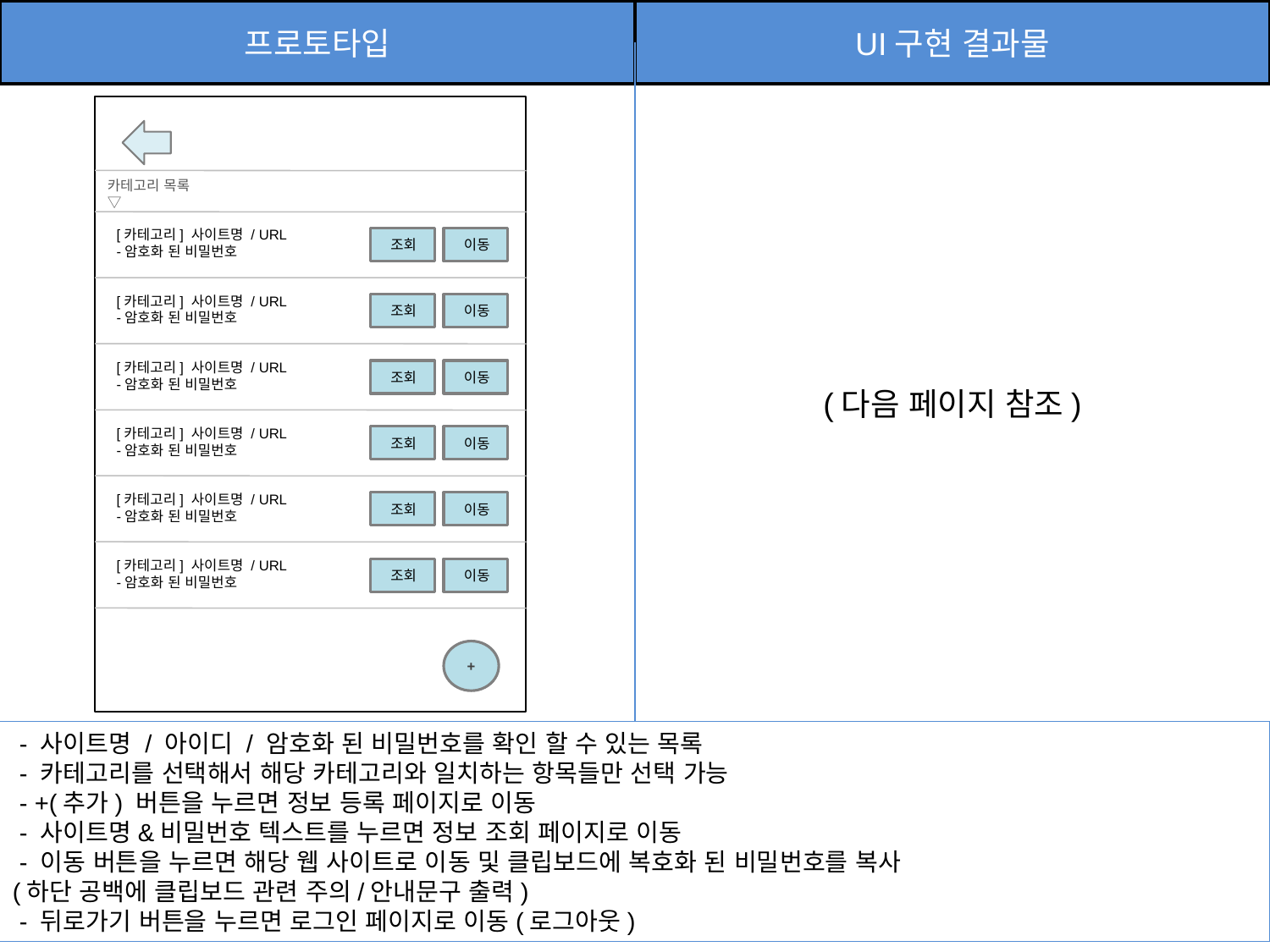

프로토타입
UI구현 결과물
 - 사이트명 / 아이디 / 암호화 된 비밀번호를 확인 할 수 있는 목록
 - 카테고리를 선택해서 해당 카테고리와 일치하는 항목들만 선택 가능
 - +(추가) 버튼을 누르면 정보 등록 페이지로 이동
 - 사이트명&비밀번호 텍스트를 누르면 정보 조회 페이지로 이동
 - 이동 버튼을 누르면 해당 웹 사이트로 이동 및 클립보드에 복호화 된 비밀번호를 복사
(하단 공백에 클립보드 관련 주의/안내문구 출력)
 - 뒤로가기 버튼을 누르면 로그인 페이지로 이동(로그아웃)

카테고리 목록			       ▽
[카테고리] 사이트명 / URL
-암호화 된 비밀번호
조회
이동
[카테고리] 사이트명 / URL
-암호화 된 비밀번호
조회
이동
[카테고리] 사이트명 / URL
-암호화 된 비밀번호
조회
이동
[카테고리] 사이트명 / URL
-암호화 된 비밀번호
조회
이동
[카테고리] 사이트명 / URL
-암호화 된 비밀번호
조회
이동
[카테고리] 사이트명 / URL
-암호화 된 비밀번호
조회
이동
+
(다음 페이지 참조)